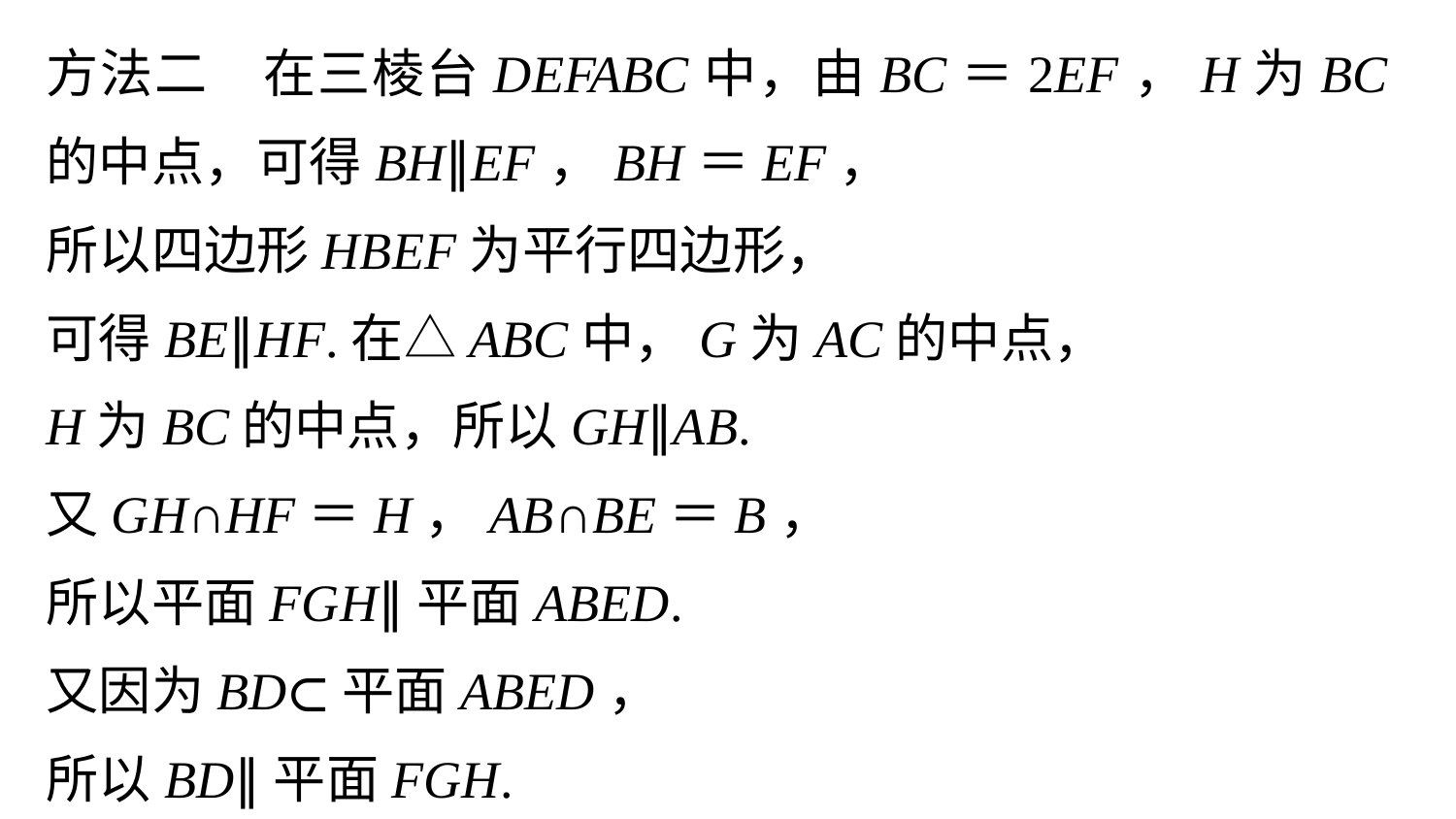

方法二　在三棱台DEFABC中，由BC＝2EF，H为BC的中点，可得BH∥EF，BH＝EF，
所以四边形HBEF为平行四边形，
可得BE∥HF.在△ABC中，G为AC的中点，
H为BC的中点，所以GH∥AB.
又GH∩HF＝H，AB∩BE＝B，
所以平面FGH∥平面ABED.
又因为BD⊂平面ABED，
所以BD∥平面FGH.